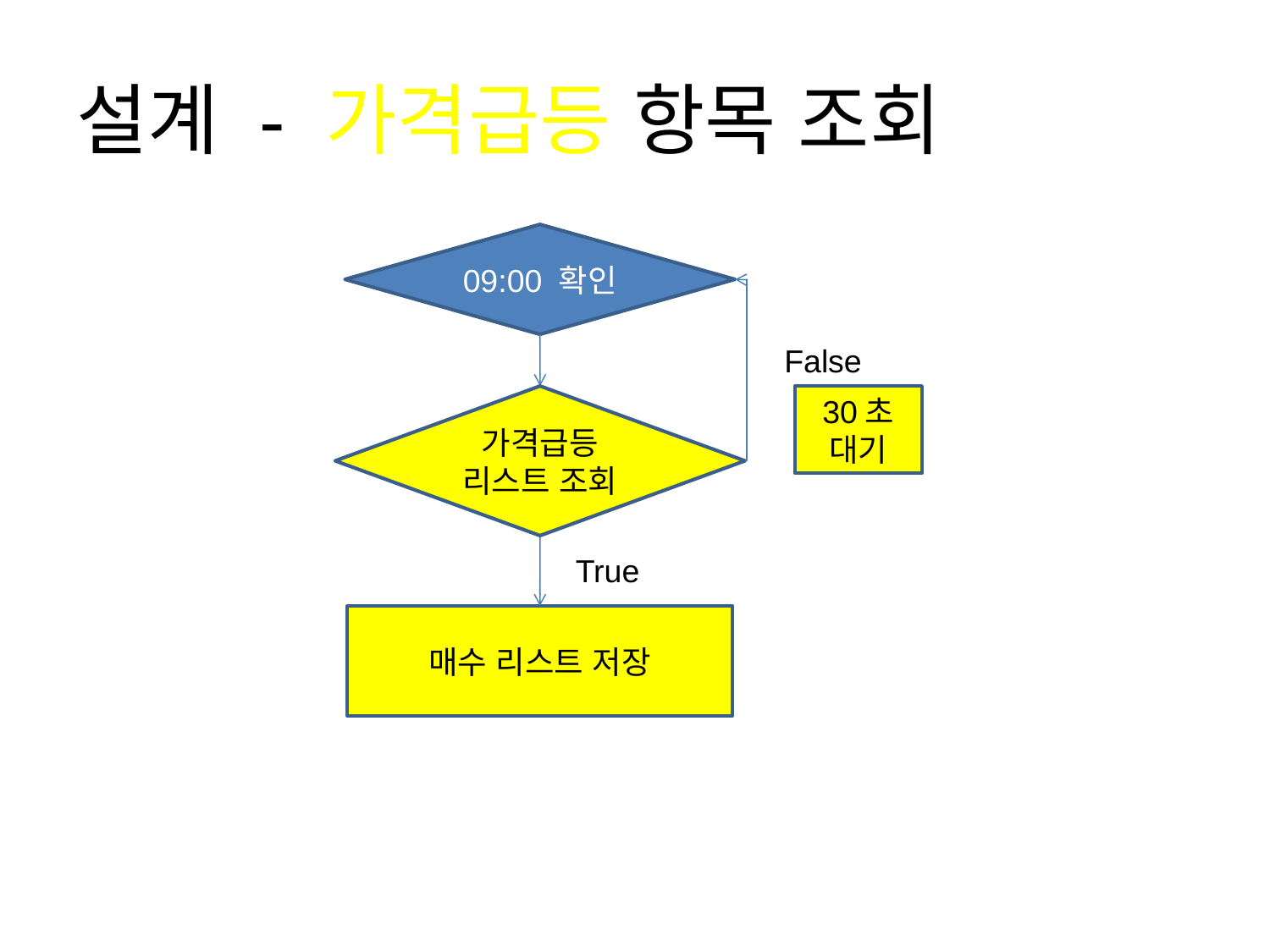

# 설계 - 가격급등 항목 조회
09:00 확인
False
가격급등 리스트 조회
30초 대기
True
매수 리스트 저장